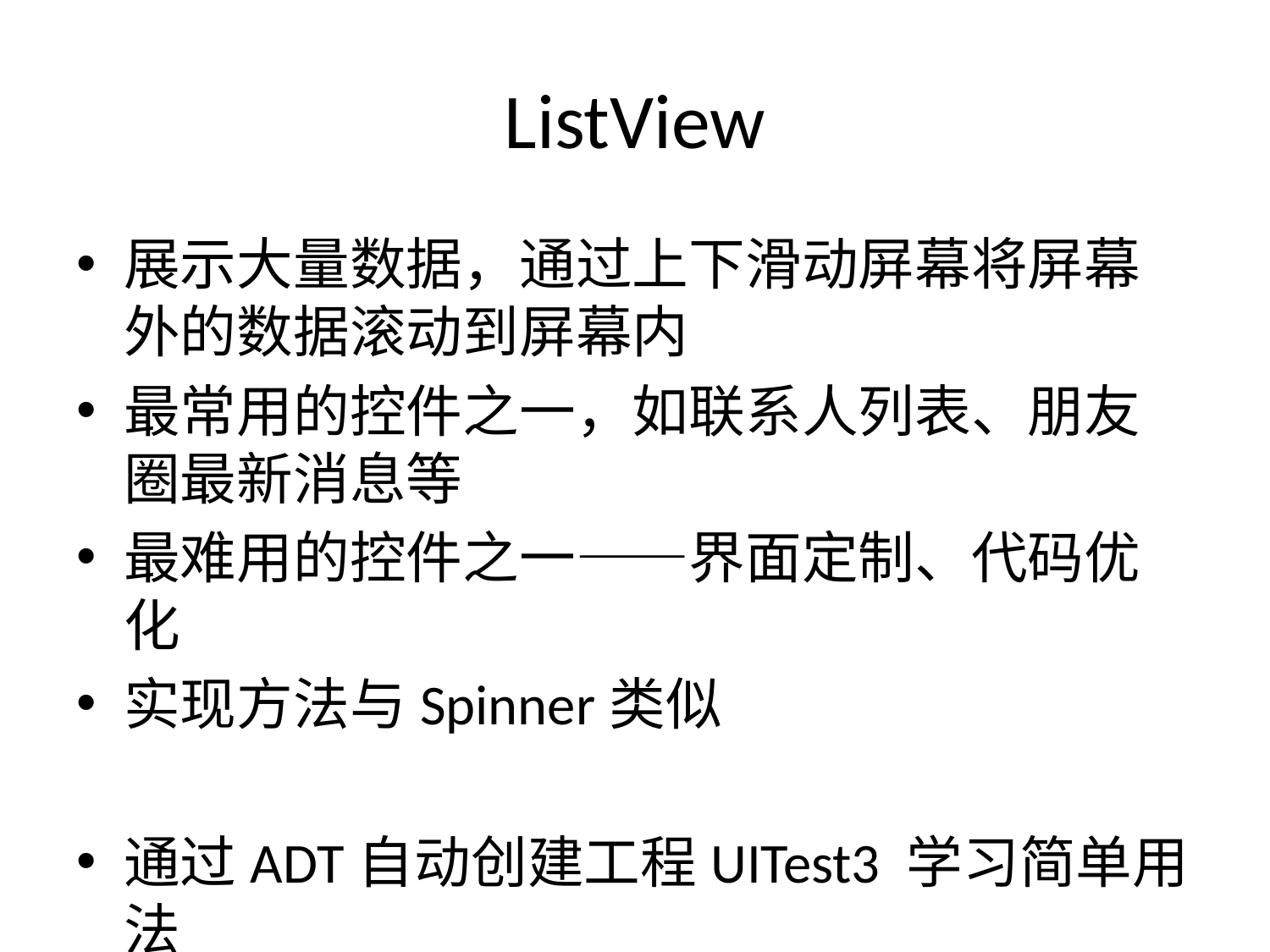

# ListView
展示大量数据，通过上下滑动屏幕将屏幕外的数据滚动到屏幕内
最常用的控件之一，如联系人列表、朋友圈最新消息等
最难用的控件之一——界面定制、代码优化
实现方法与Spinner类似

通过ADT自动创建工程UITest3 学习简单用法